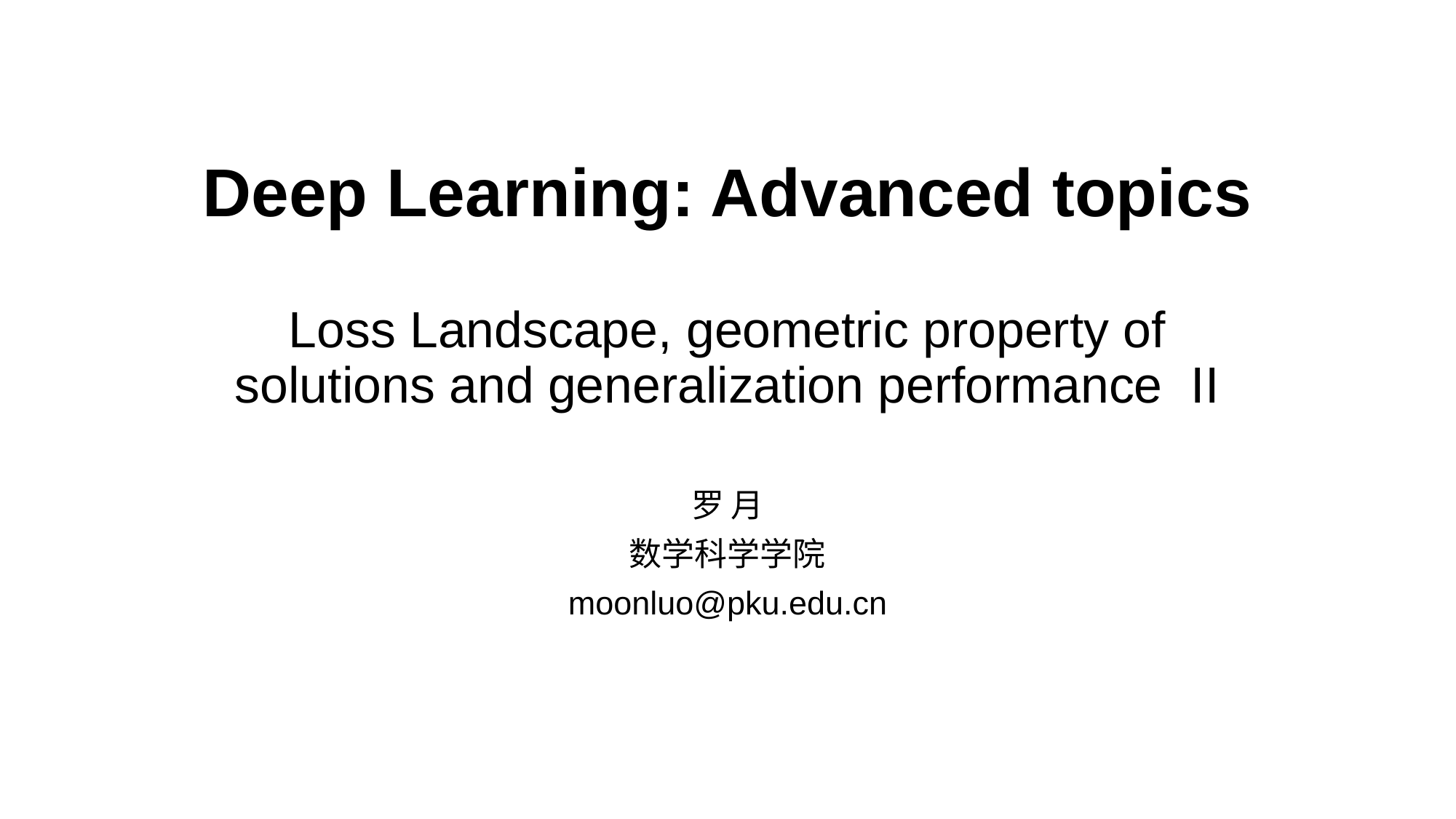

# Deep Learning: Advanced topics Loss Landscape, geometric property of solutions and generalization performance  II

罗 月
数学科学学院
moonluo@pku.edu.cn